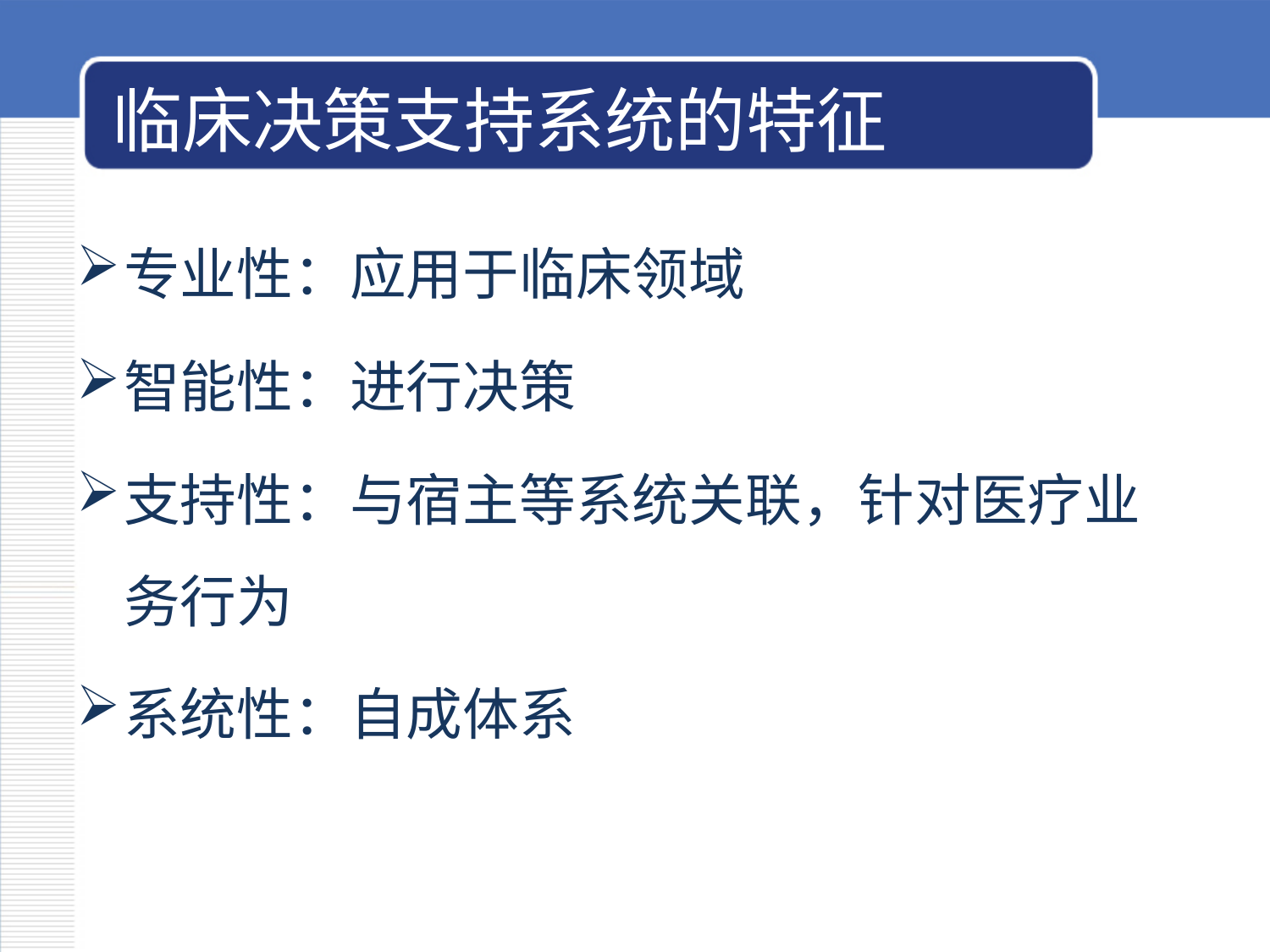

# 临床决策支持系统的特征
专业性：应用于临床领域
智能性：进行决策
支持性：与宿主等系统关联，针对医疗业务行为
系统性：自成体系